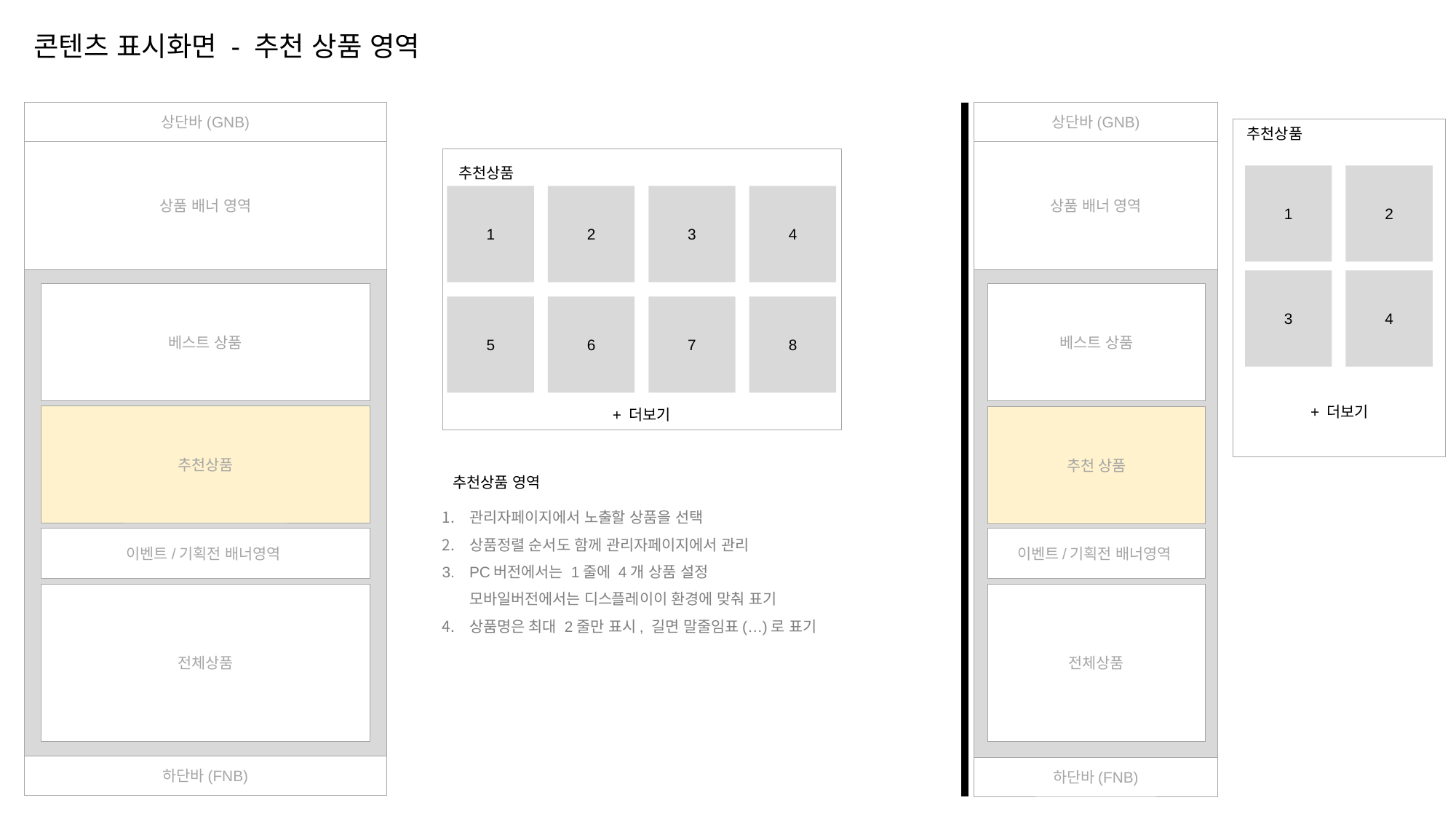

콘텐츠 표시화면 - 추천 상품 영역
상단바(GNB)
상단바(GNB)

추천상품
상품 배너 영역
상품 배너 영역

추천상품
1
2
3
4
1
2
3
4
5
6
7
8

베스트 상품
베스트 상품
+ 더보기
+ 더보기
추천상품
추천 상품
추천상품 영역
관리자페이지에서 노출할 상품을 선택
상품정렬 순서도 함께 관리자페이지에서 관리
PC버전에서는 1줄에 4개 상품 설정
모바일버전에서는 디스플레이이 환경에 맞춰 표기
상품명은 최대 2줄만 표시, 길면 말줄임표(…)로 표기
이벤트/기획전 배너영역
이벤트/기획전 배너영역
전체상품
전체상품
하단바(FNB)
하단바(FNB)